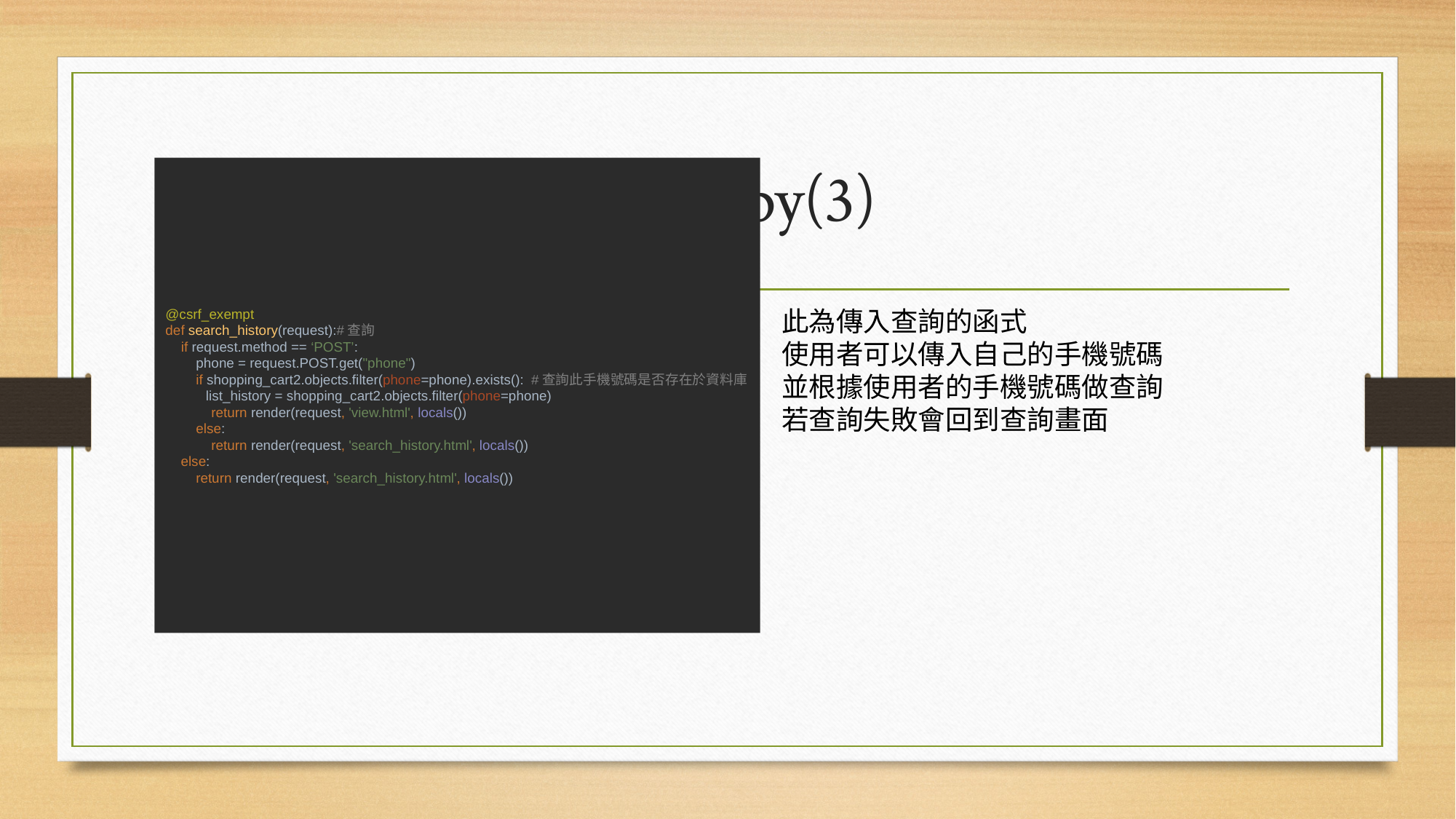

# views.py(3)
@csrf_exempt
def search_history(request):#查詢
    if request.method == ‘POST’:
        phone = request.POST.get("phone")
        if shopping_cart2.objects.filter(phone=phone).exists():  #查詢此手機號碼是否存在於資料庫
            list_history = shopping_cart2.objects.filter(phone=phone)
            return render(request, 'view.html', locals())
        else:
            return render(request, 'search_history.html', locals())
    else:
        return render(request, 'search_history.html', locals())
此為傳入查詢的函式
使用者可以傳入自己的手機號碼
並根據使用者的手機號碼做查詢
若查詢失敗會回到查詢畫面